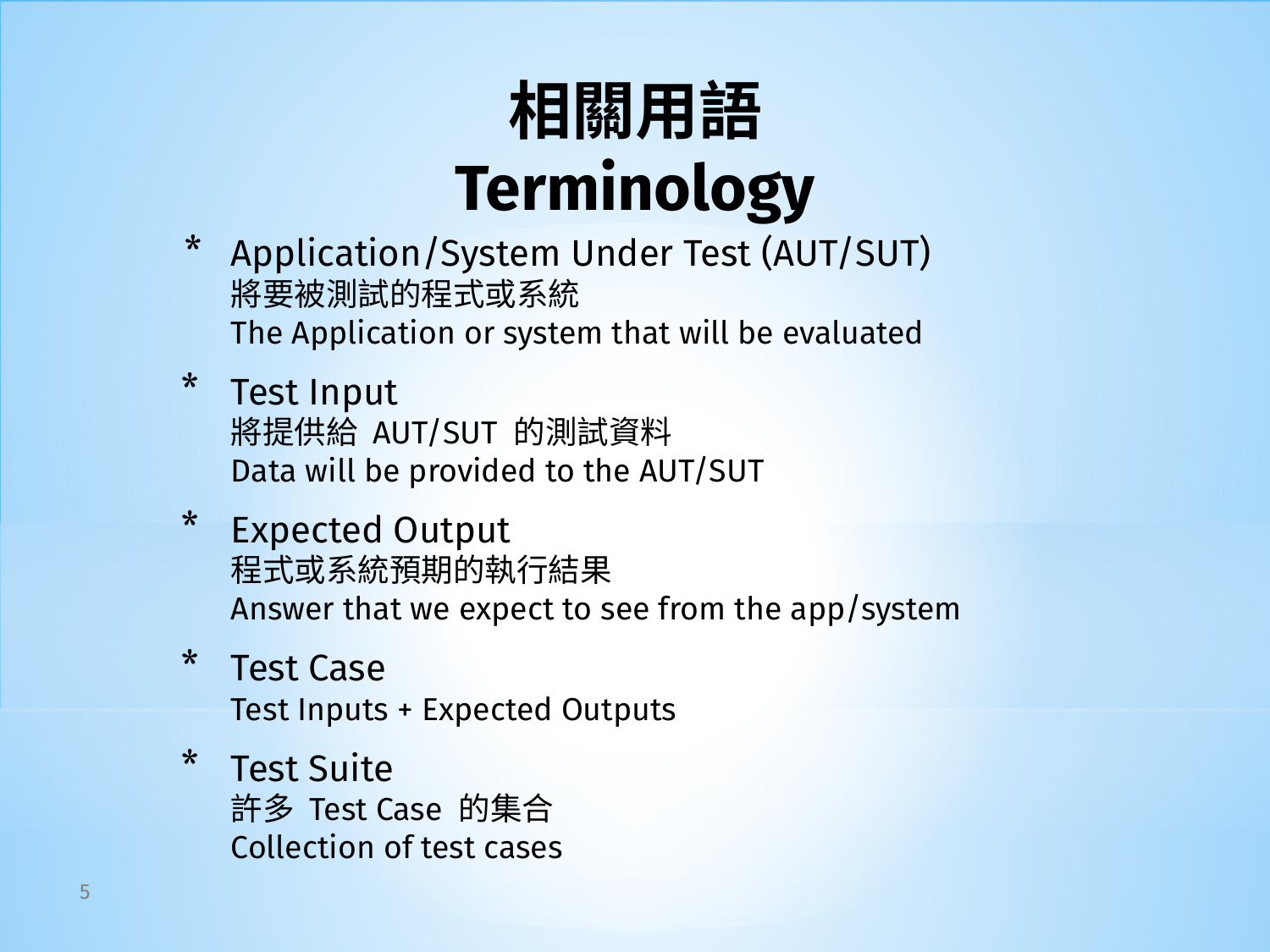

# 相關用語
Terminology
Application/System Under Test (AUT/SUT)
將要被測試的程式或系統
The Application or system that will be evaluated
Test Input
將提供給 AUT/SUT 的測試資料
Data will be provided to the AUT/SUT
Expected Output
程式或系統預期的執行結果
Answer that we expect to see from the app/system
Test Case
Test Inputs + Expected Outputs
Test Suite
許多 Test Case 的集合
Collection of test cases
5